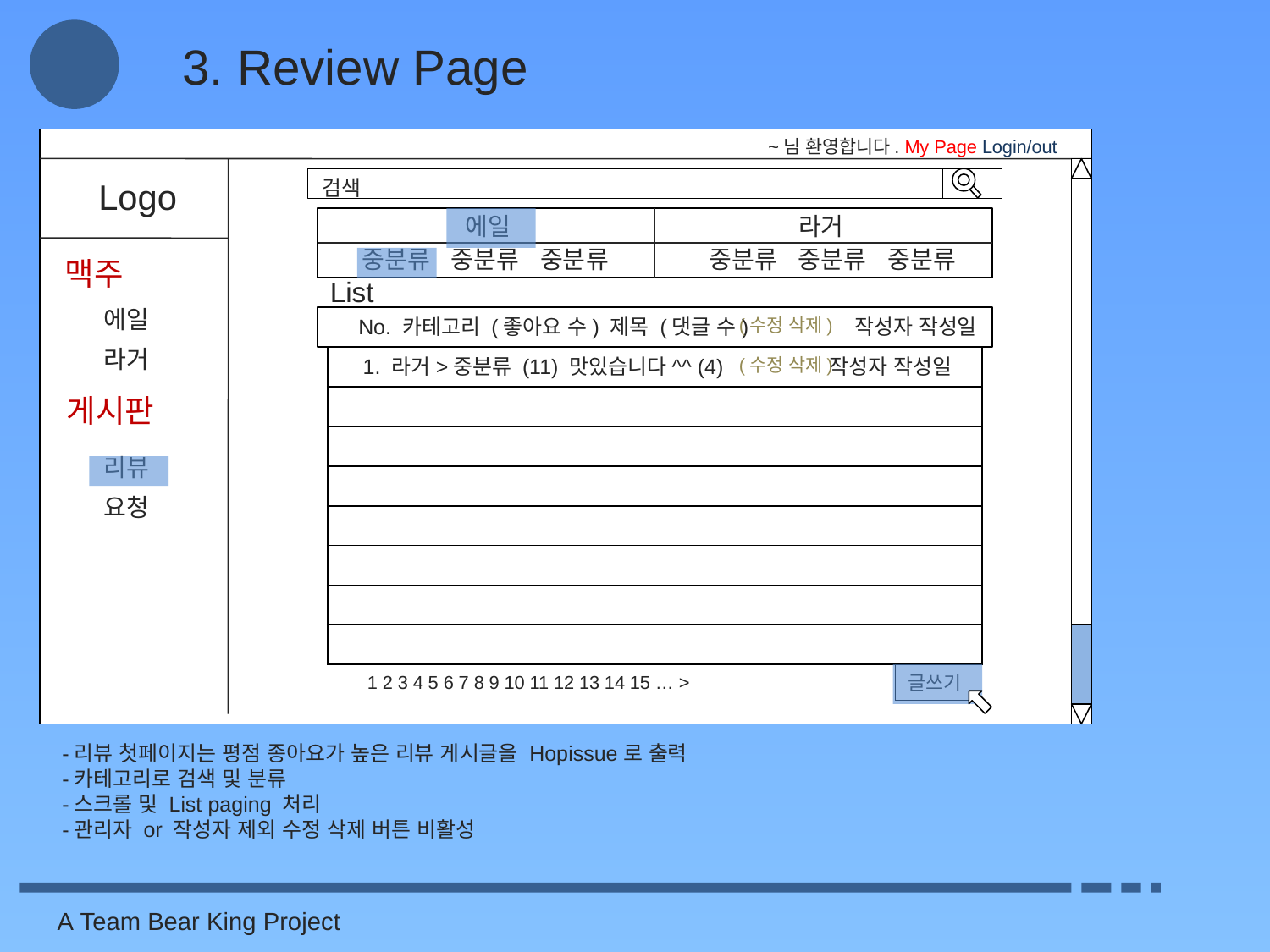

3. Review Page

Logo
~님 환영합니다. My Page Login/out

검색

에일
라거

중분류
중분류
중분류
중분류
중분류
중분류
맥주

List
에일

No. 카테고리 (좋아요 수) 제목 (댓글 수)                 작성자 작성일
(수정 삭제)
라거
|  |
| --- |
|  |
|  |
|  |
|  |
|  |
|  |
|  |
1. 라거>중분류 (11) 맛있습니다^^ (4)                 작성자 작성일
(수정 삭제)
게시판
리뷰

요청

1 2 3 4 5 6 7 8 9 10 11 12 13 14 15 … >
글쓰기

-리뷰 첫페이지는 평점 종아요가 높은 리뷰 게시글을 Hopissue로 출력
-카테고리로 검색 및 분류
-스크롤 및 List paging 처리
-관리자 or 작성자 제외 수정 삭제 버튼 비활성

A Team Bear King Project